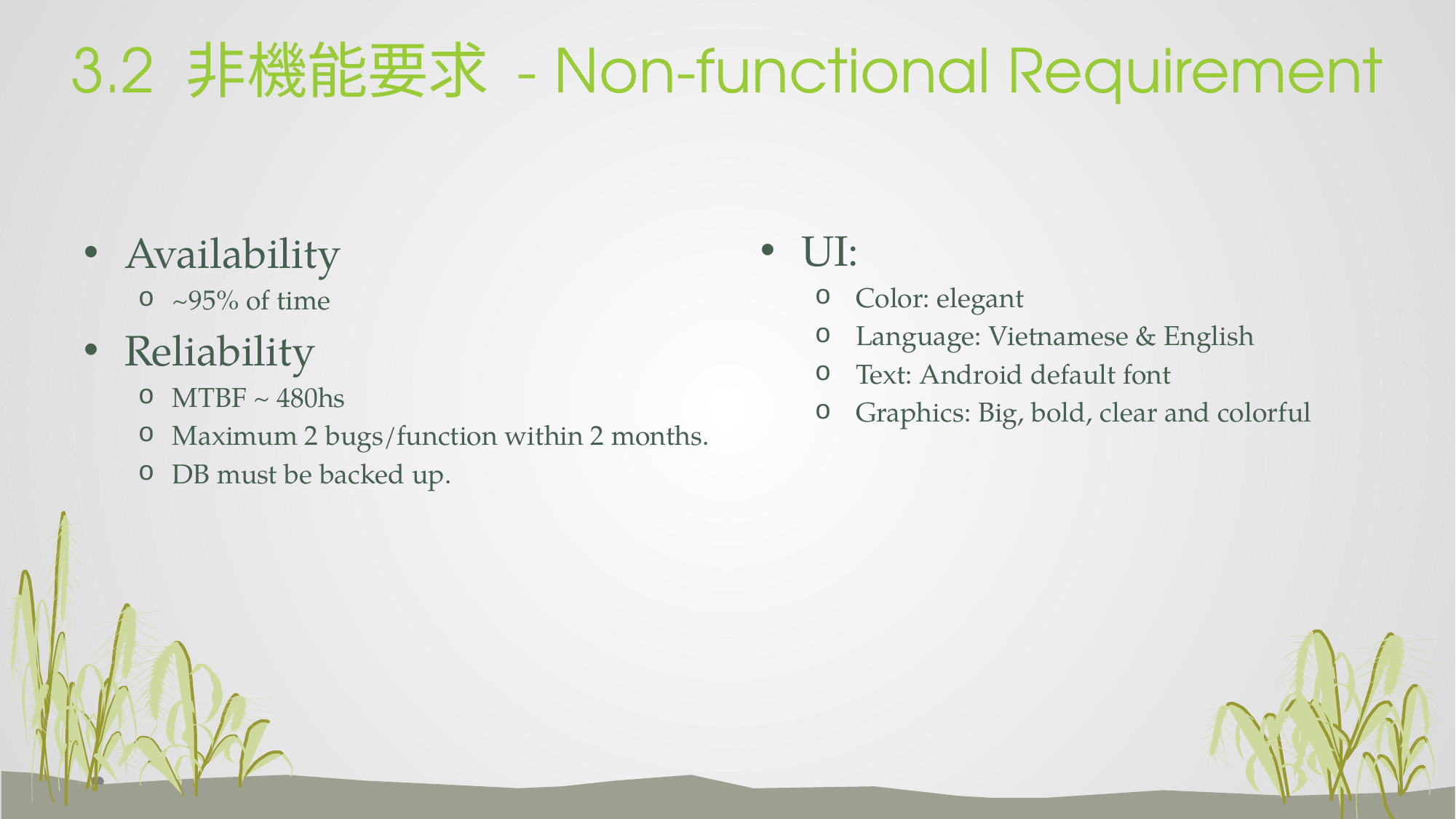

# 3.2 非機能要求 - Non-functional Requirement
UI:
Color: elegant
Language: Vietnamese & English
Text: Android default font
Graphics: Big, bold, clear and colorful

Availability
~95% of time
Reliability
MTBF ~ 480hs
Maximum 2 bugs/function within 2 months.
DB must be backed up.